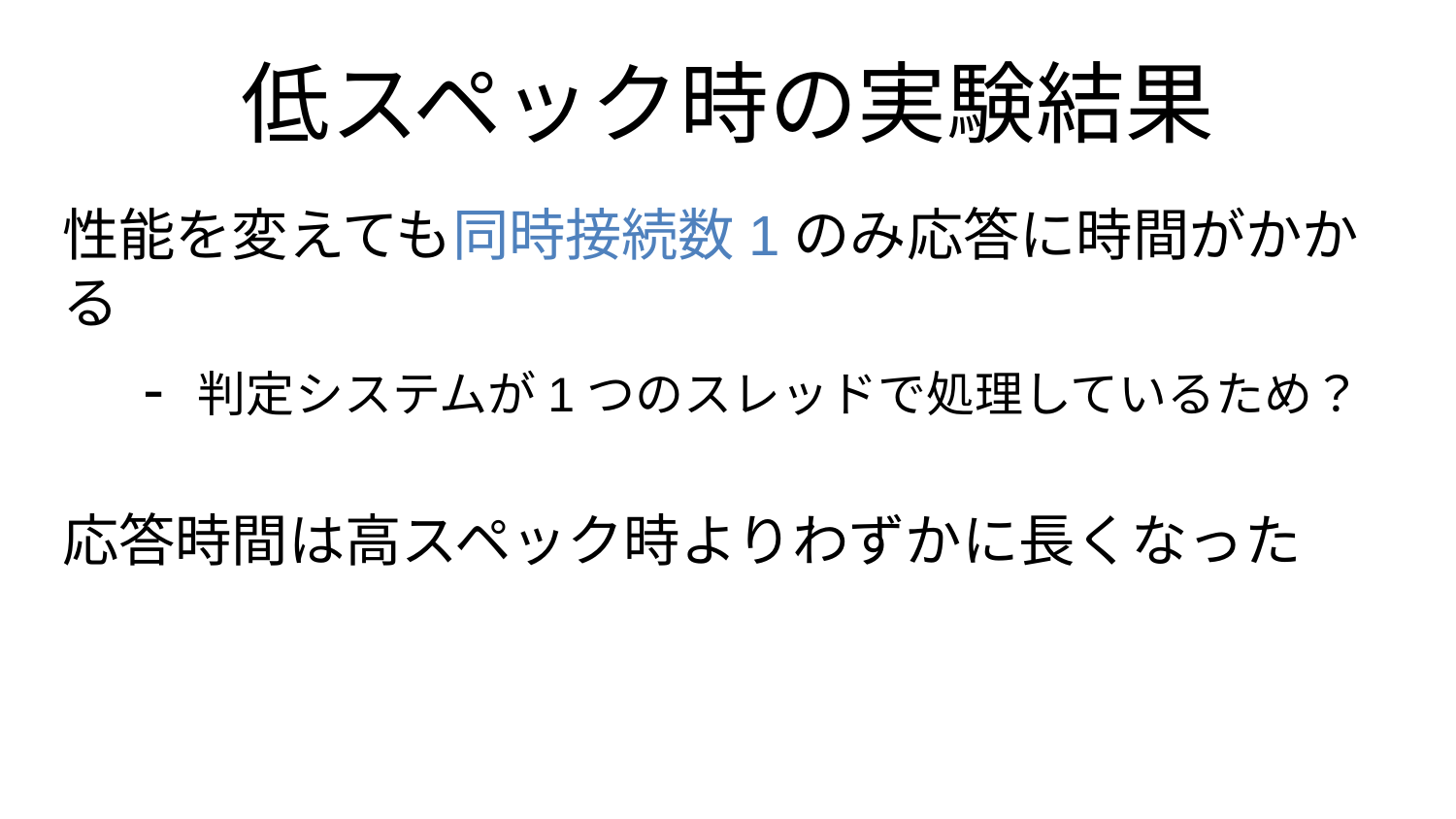

# 低スペック時の実験結果
性能を変えても同時接続数1のみ応答に時間がかかる
　- 判定システムが1つのスレッドで処理しているため？

応答時間は高スペック時よりわずかに長くなった